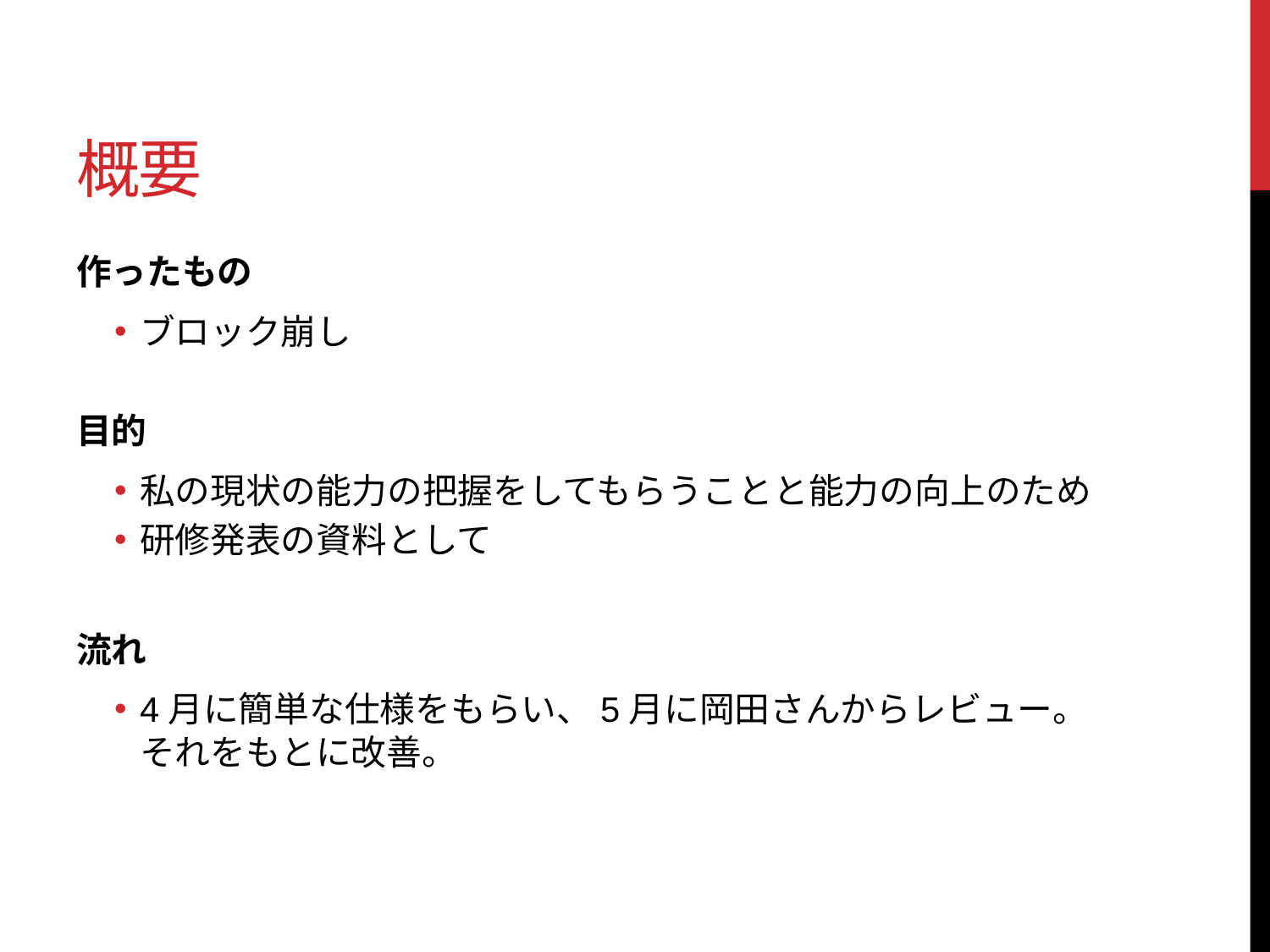

# 概要
作ったもの
ブロック崩し

目的
私の現状の能力の把握をしてもらうことと能力の向上のため
研修発表の資料として

流れ
4月に簡単な仕様をもらい、5月に岡田さんからレビュー。それをもとに改善。